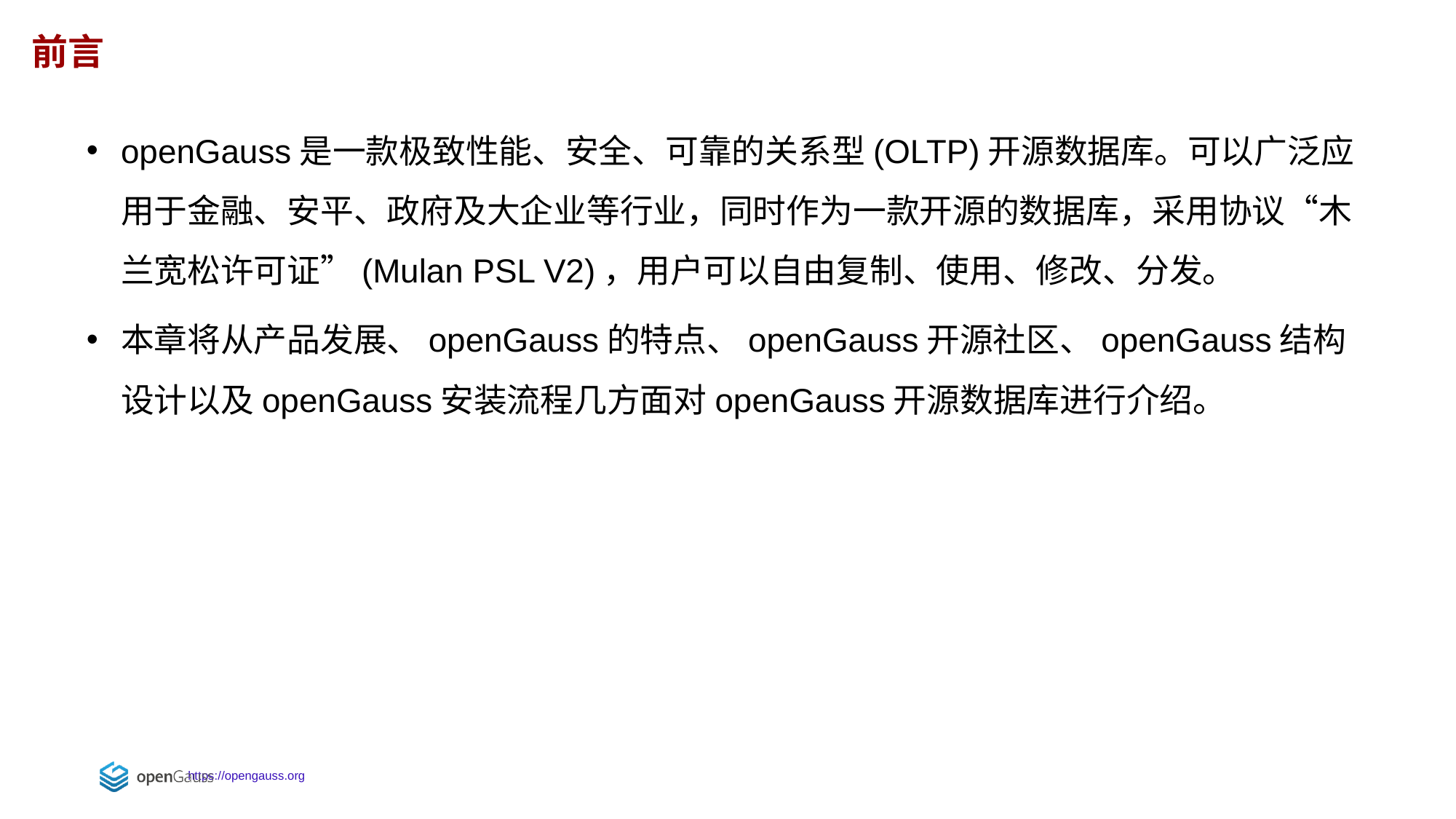

前言

openGauss是一款极致性能、安全、可靠的关系型(OLTP)开源数据库。可以广泛应用于金融、安平、政府及大企业等行业，同时作为一款开源的数据库，采用协议“木兰宽松许可证”(Mulan PSL V2)，用户可以自由复制、使用、修改、分发。
本章将从产品发展、openGauss的特点、openGauss开源社区、openGauss结构设计以及openGauss安装流程几方面对openGauss开源数据库进行介绍。